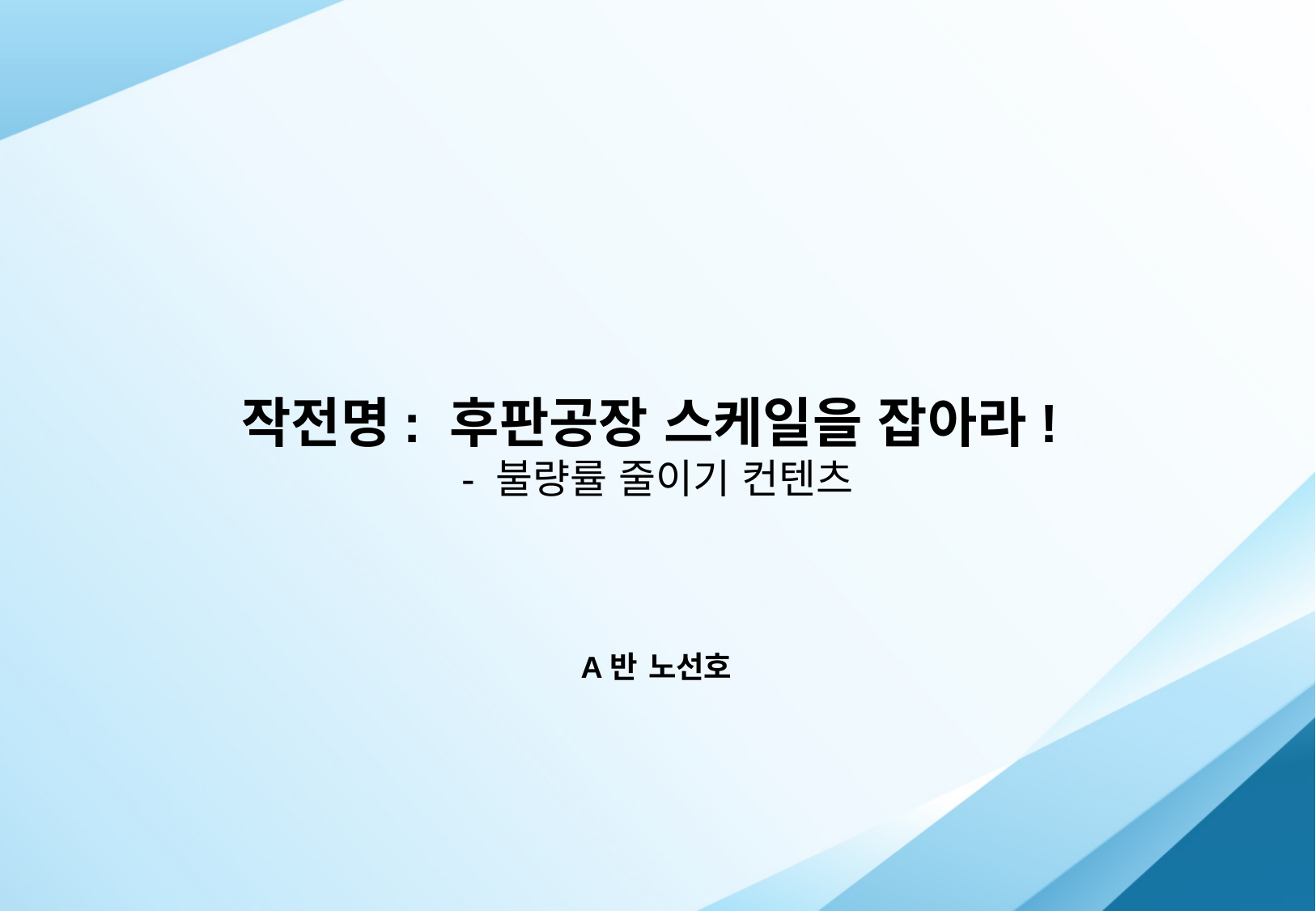

작전명: 후판공장 스케일을 잡아라!
- 불량률 줄이기 컨텐츠
A반 노선호